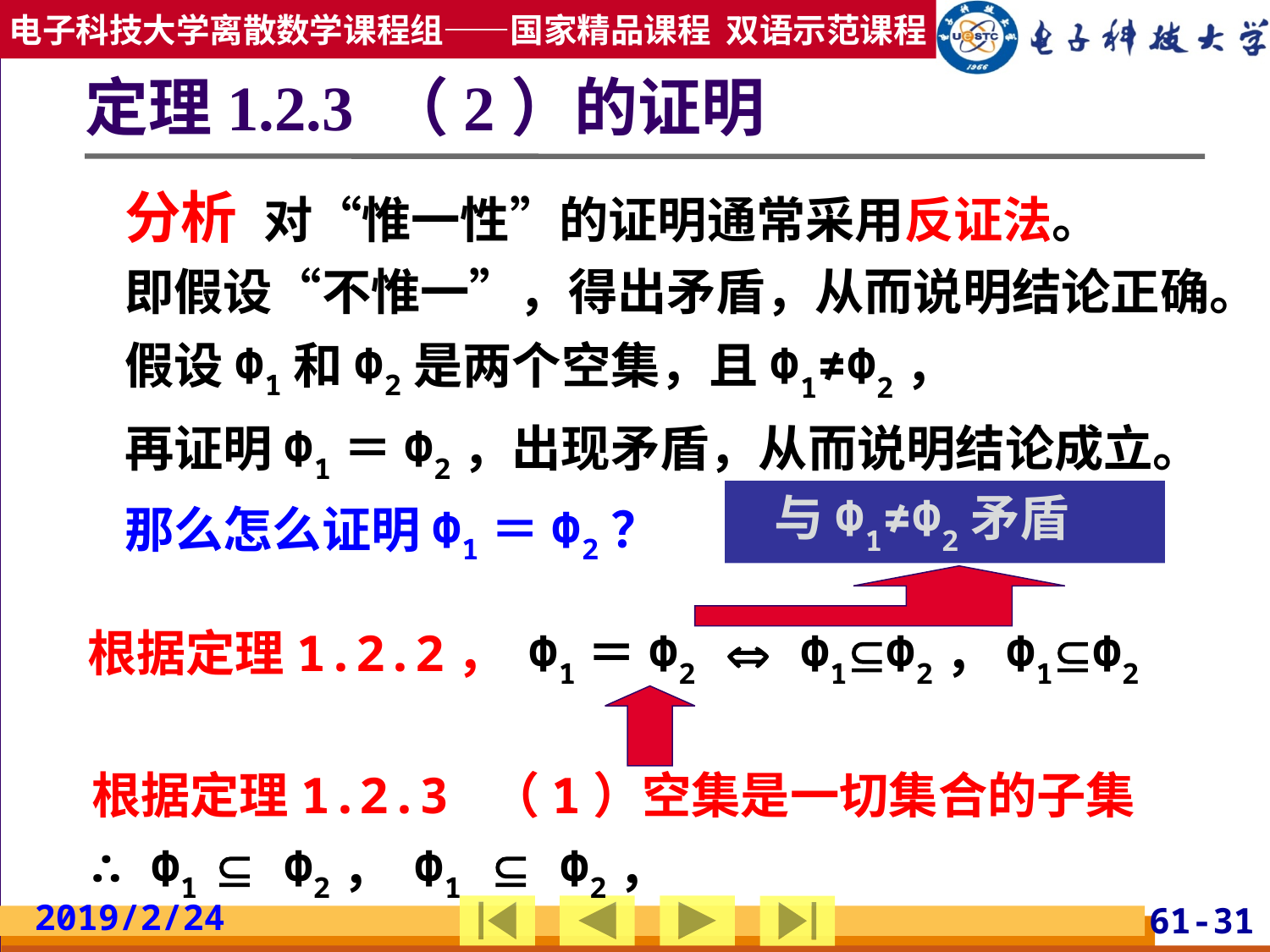

# 定理1.2.3 （2）的证明
分析  对“惟一性”的证明通常采用反证法。
即假设“不惟一”，得出矛盾，从而说明结论正确。
假设Φ1和Φ2是两个空集，且Φ1≠Φ2，
再证明Φ1＝Φ2，出现矛盾，从而说明结论成立。
那么怎么证明Φ1＝Φ2？
与Φ1≠Φ2矛盾

根据定理1.2.2， Φ1＝Φ2 ⇔ Φ1⊆Φ2，Φ1⊆Φ2

根据定理1.2.3 （1）空集是一切集合的子集
∴ Φ1 ⊆ Φ2， Φ1 ⊆ Φ2，
2019/2/24